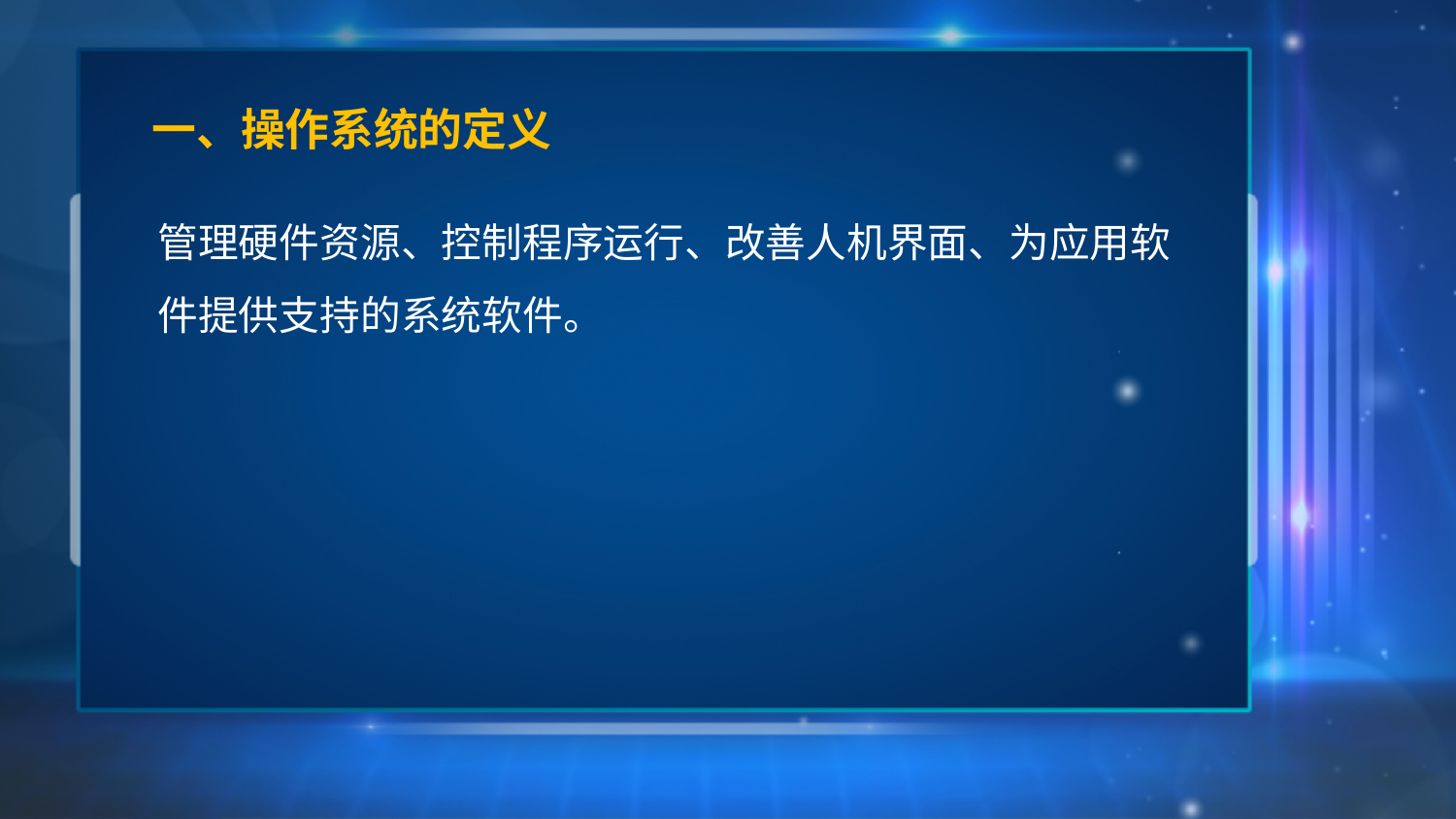

# 一、操作系统的定义
管理硬件资源、控制程序运行、改善人机界面、为应用软件提供支持的系统软件。